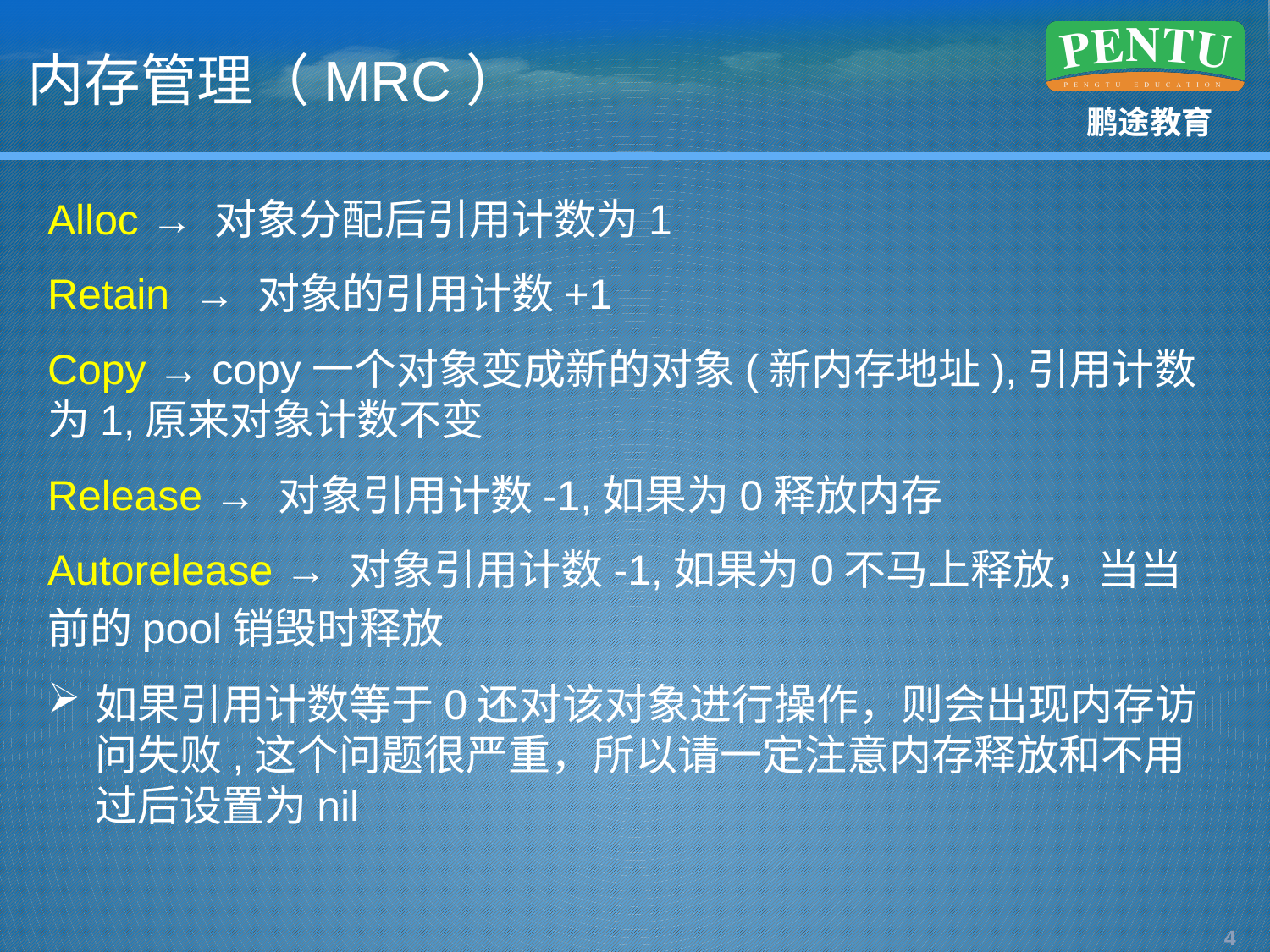

# 内存管理（MRC）
Alloc → 对象分配后引用计数为1
Retain  → 对象的引用计数+1
Copy → copy一个对象变成新的对象(新内存地址),引用计数为1,原来对象计数不变
Release → 对象引用计数-1,如果为0释放内存
Autorelease → 对象引用计数-1,如果为0不马上释放，当当前的pool销毁时释放
如果引用计数等于0还对该对象进行操作，则会出现内存访问失败,这个问题很严重，所以请一定注意内存释放和不用过后设置为nil
4